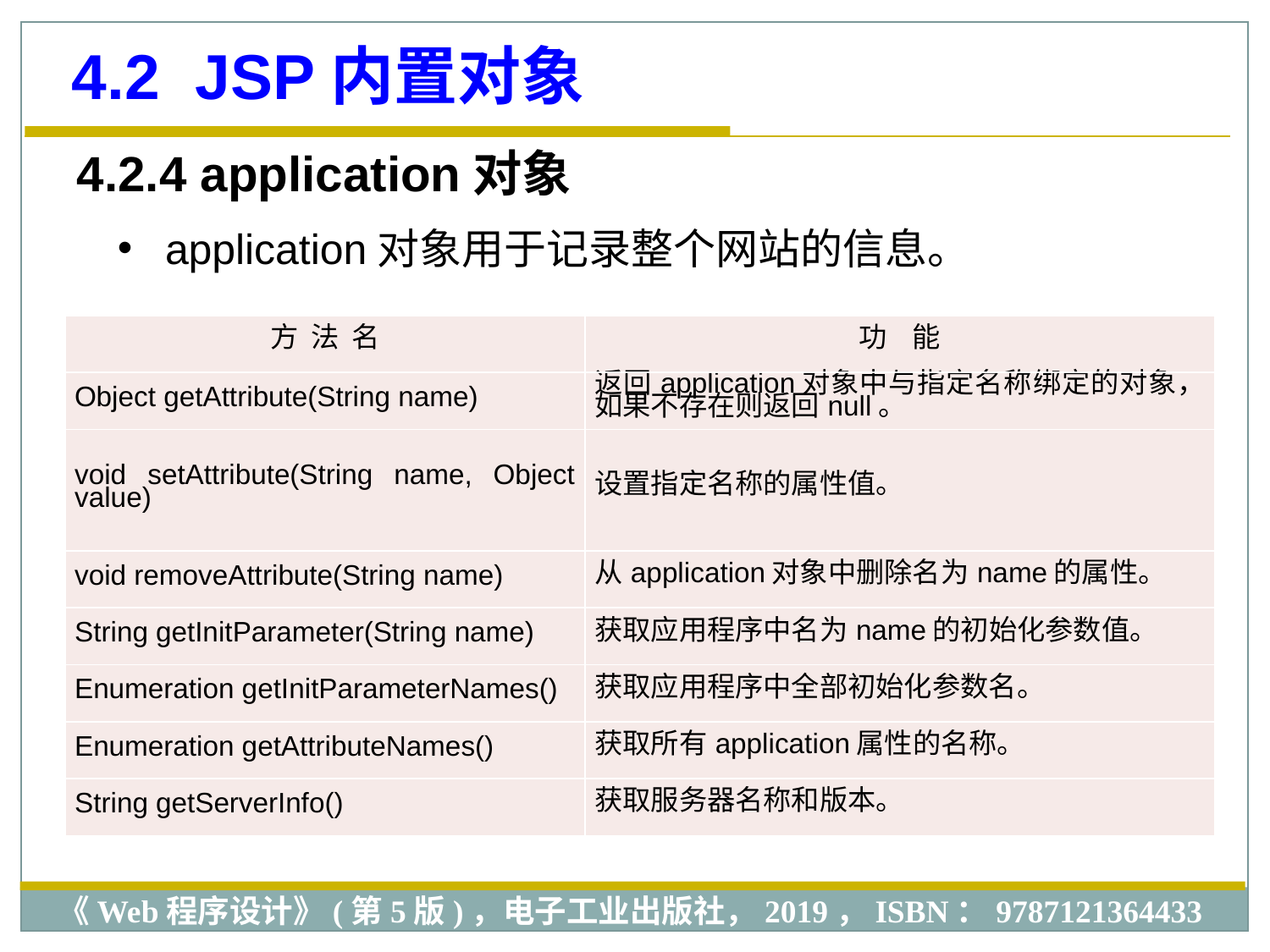

4.2  JSP内置对象
4.2.4 application对象
application对象用于记录整个网站的信息。
| 方 法 名 | 功 能 |
| --- | --- |
| Object getAttribute(String name) | 返回application对象中与指定名称绑定的对象，如果不存在则返回null。 |
| void setAttribute(String name, Object value) | 设置指定名称的属性值。 |
| void removeAttribute(String name) | 从application对象中删除名为name的属性。 |
| String getInitParameter(String name) | 获取应用程序中名为name的初始化参数值。 |
| Enumeration getInitParameterNames() | 获取应用程序中全部初始化参数名。 |
| Enumeration getAttributeNames() | 获取所有application属性的名称。 |
| String getServerInfo() | 获取服务器名称和版本。 |